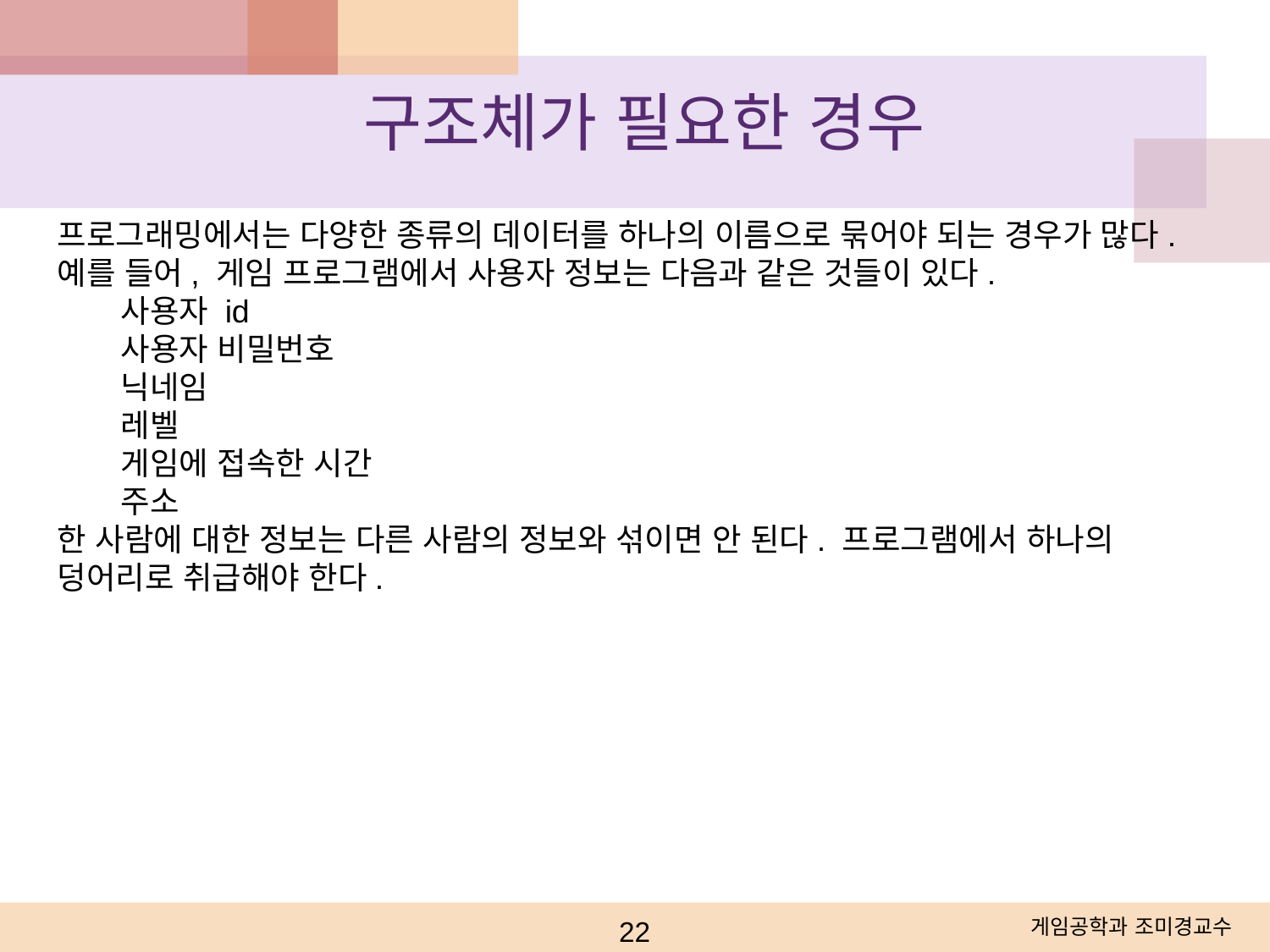

구조체가 필요한 경우
프로그래밍에서는 다양한 종류의 데이터를 하나의 이름으로 묶어야 되는 경우가 많다.
예를 들어, 게임 프로그램에서 사용자 정보는 다음과 같은 것들이 있다.
사용자 id
사용자 비밀번호
닉네임
레벨
게임에 접속한 시간
주소
한 사람에 대한 정보는 다른 사람의 정보와 섞이면 안 된다. 프로그램에서 하나의 덩어리로 취급해야 한다.

22
게임공학과 조미경교수